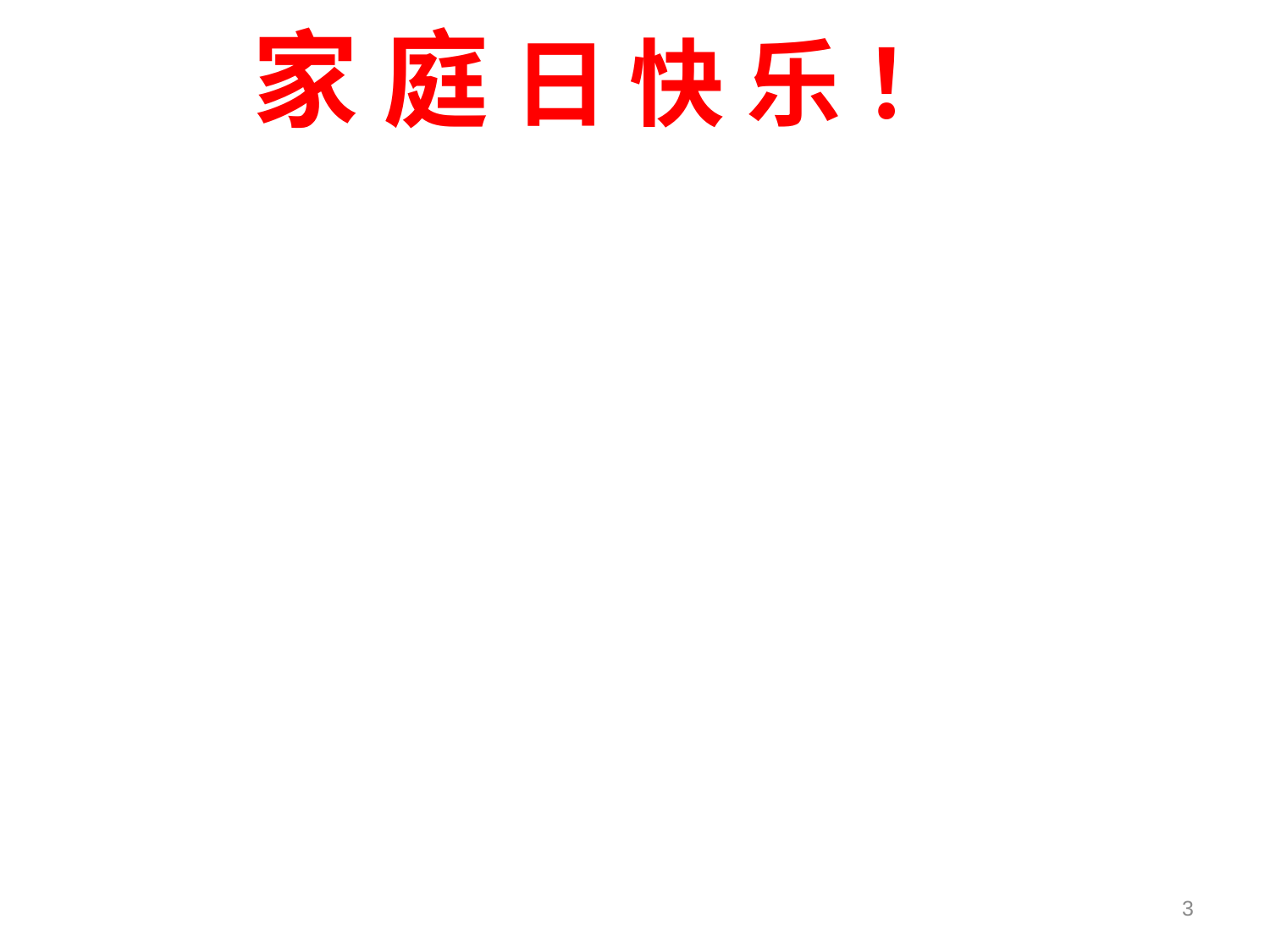

家 庭 日 快 乐 ！
3